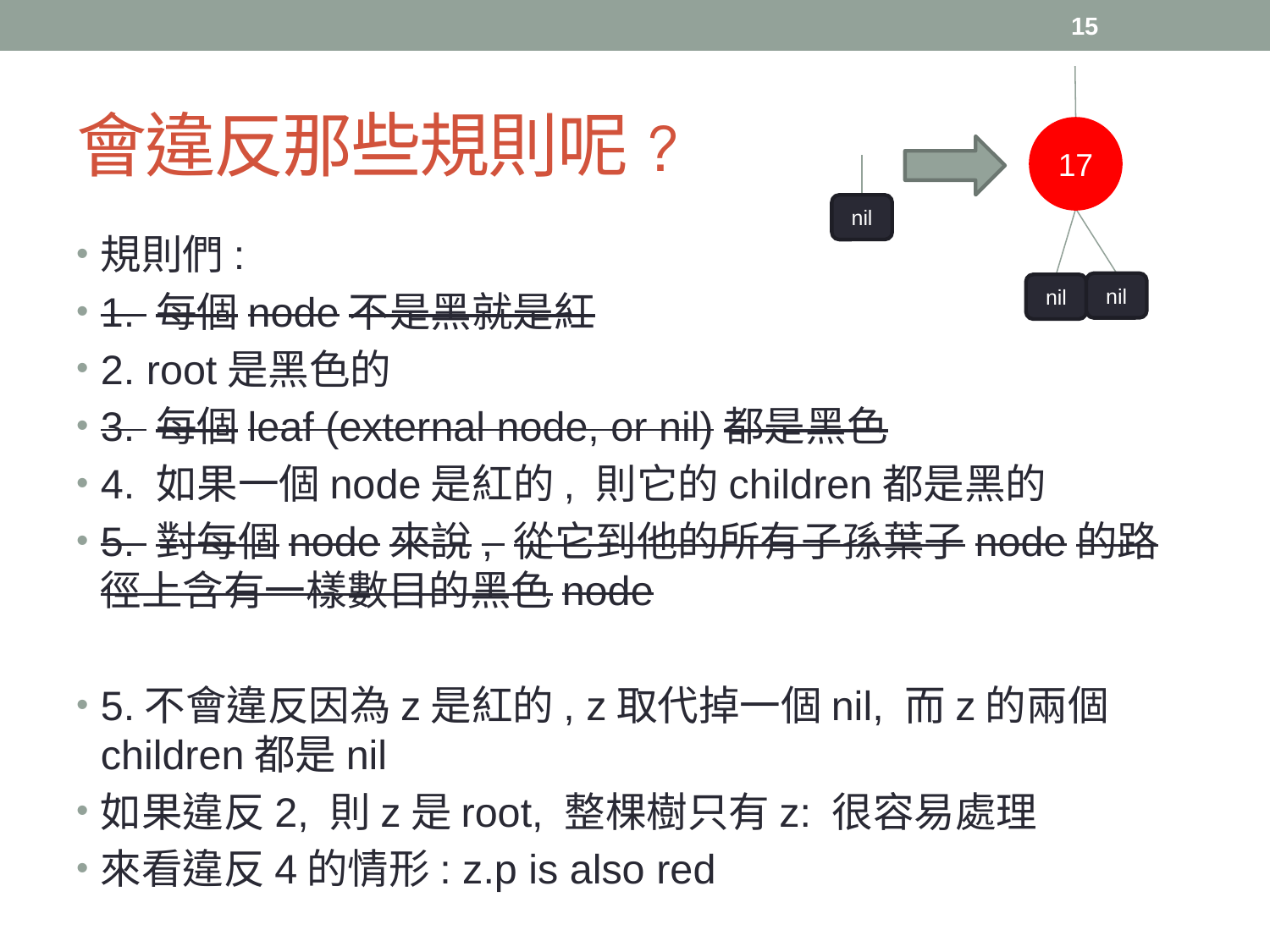

15
# 會違反那些規則呢?
17

nil
規則們:
1. 每個node不是黑就是紅
2. root是黑色的
3. 每個leaf (external node, or nil)都是黑色
4. 如果一個node是紅的, 則它的children都是黑的
5. 對每個node來說, 從它到他的所有子孫葉子node的路徑上含有一樣數目的黑色node

5.不會違反因為z是紅的, z取代掉一個nil, 而z的兩個children都是nil
如果違反2, 則z是root, 整棵樹只有z: 很容易處理
來看違反4的情形: z.p is also red
nil
nil